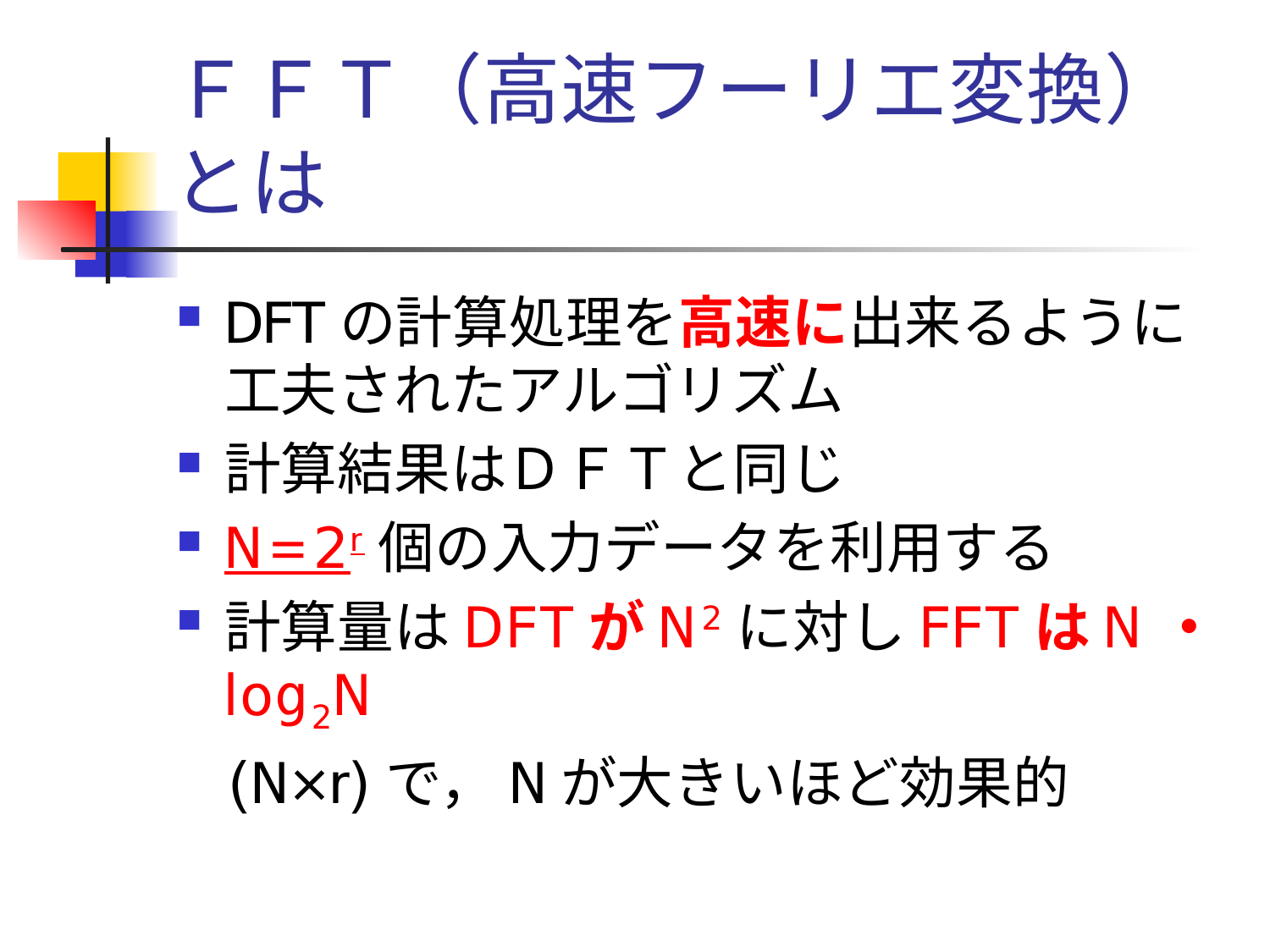

# ＦＦＴ（高速フーリエ変換）とは
DFTの計算処理を高速に出来るように工夫されたアルゴリズム
計算結果はＤＦＴと同じ
N=2r個の入力データを利用する
計算量はDFTがN2に対しFFTはN・log2N
   (N×r)で，Nが大きいほど効果的